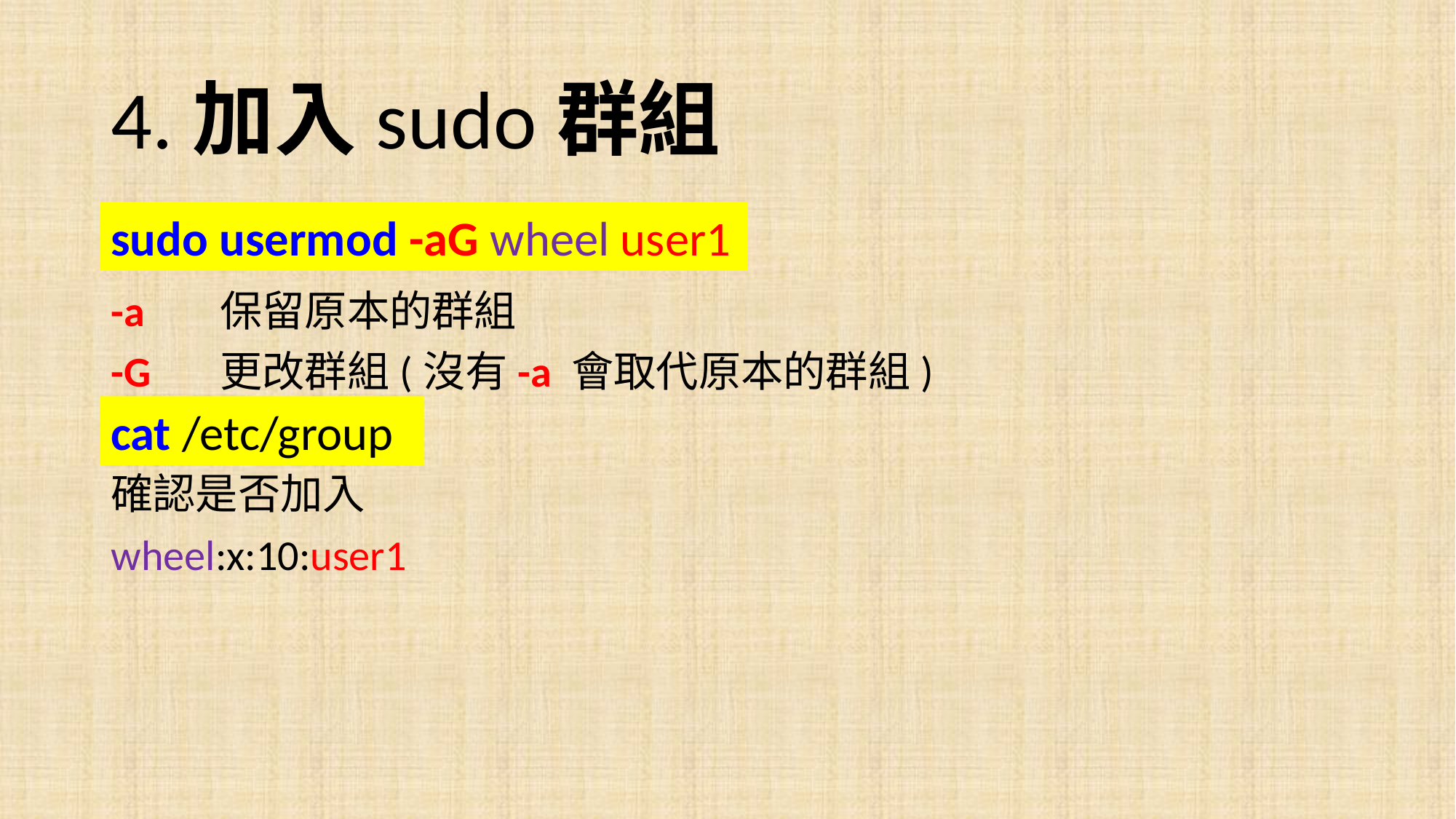

# 4.加入sudo群組
sudo usermod -aG wheel user1

-a	保留原本的群組
-G	更改群組(沒有-a 會取代原本的群組)

確認是否加入
wheel:x:10:user1

cat /etc/group